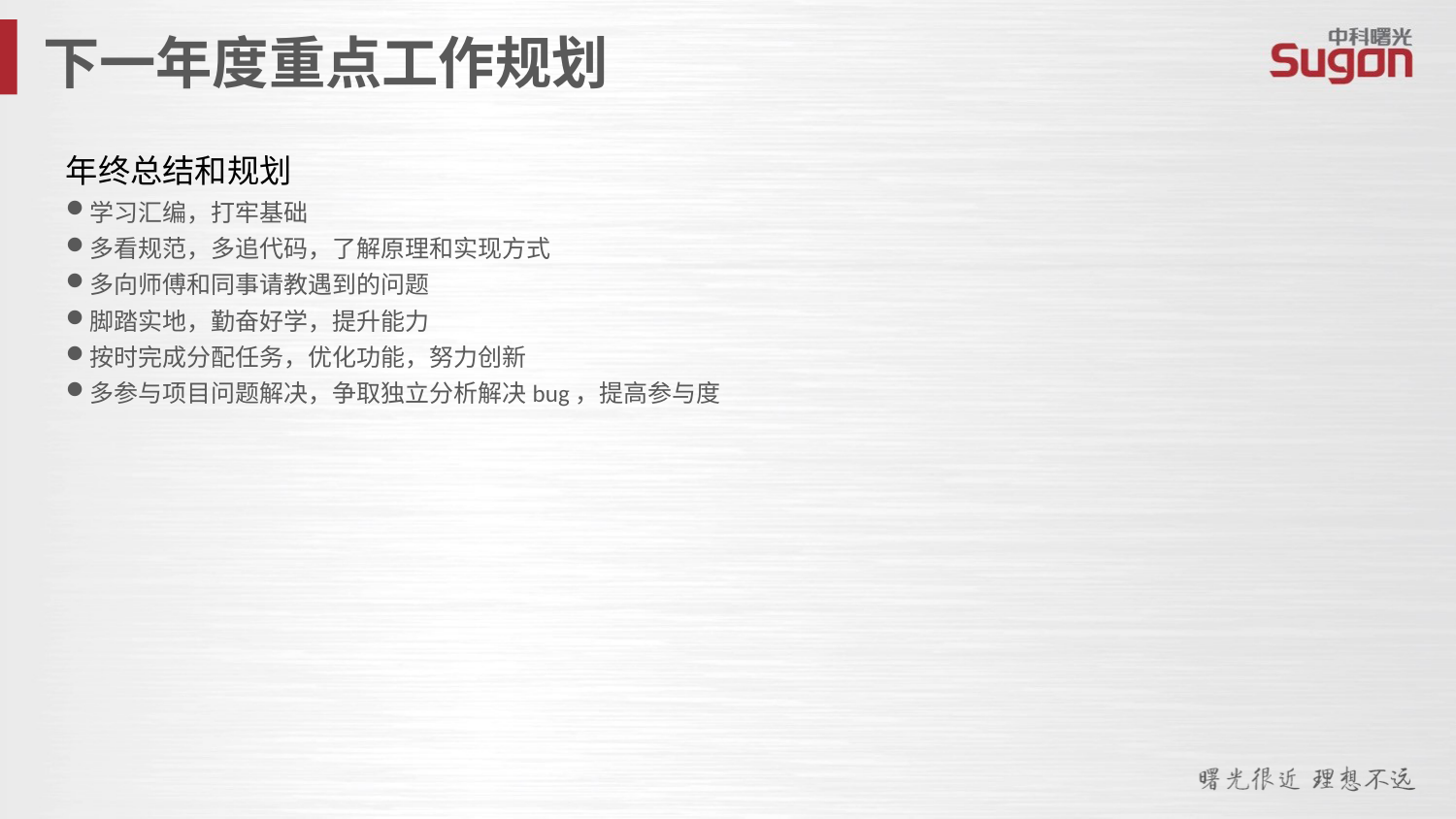

下一年度重点工作规划
年终总结和规划
学习汇编，打牢基础
多看规范，多追代码，了解原理和实现方式
多向师傅和同事请教遇到的问题
脚踏实地，勤奋好学，提升能力
按时完成分配任务，优化功能，努力创新
多参与项目问题解决，争取独立分析解决bug，提高参与度